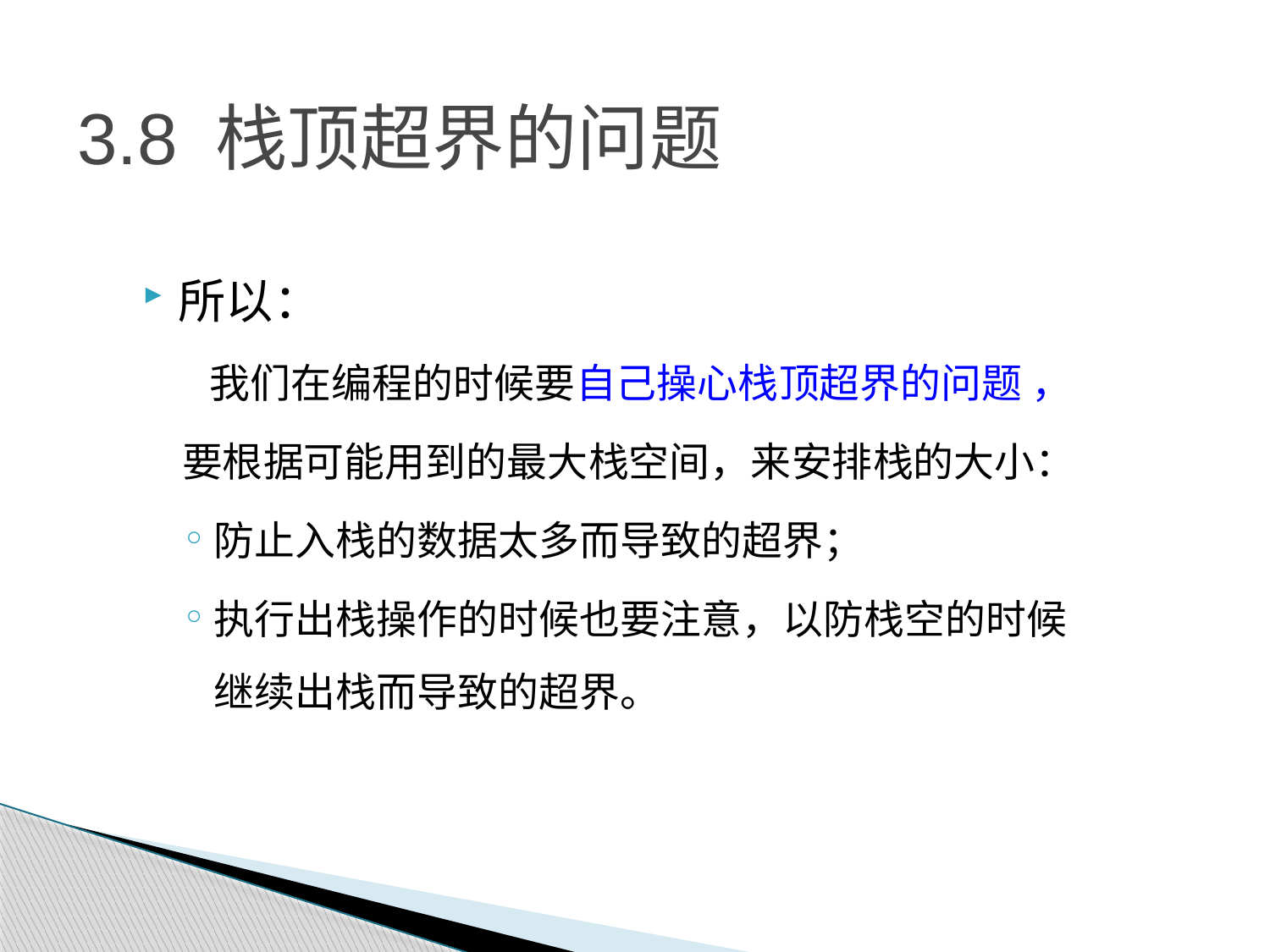

# 3.8 栈顶超界的问题
所以：
  我们在编程的时候要自己操心栈顶超界的问题 ，
要根据可能用到的最大栈空间，来安排栈的大小：
防止入栈的数据太多而导致的超界；
执行出栈操作的时候也要注意，以防栈空的时候继续出栈而导致的超界。